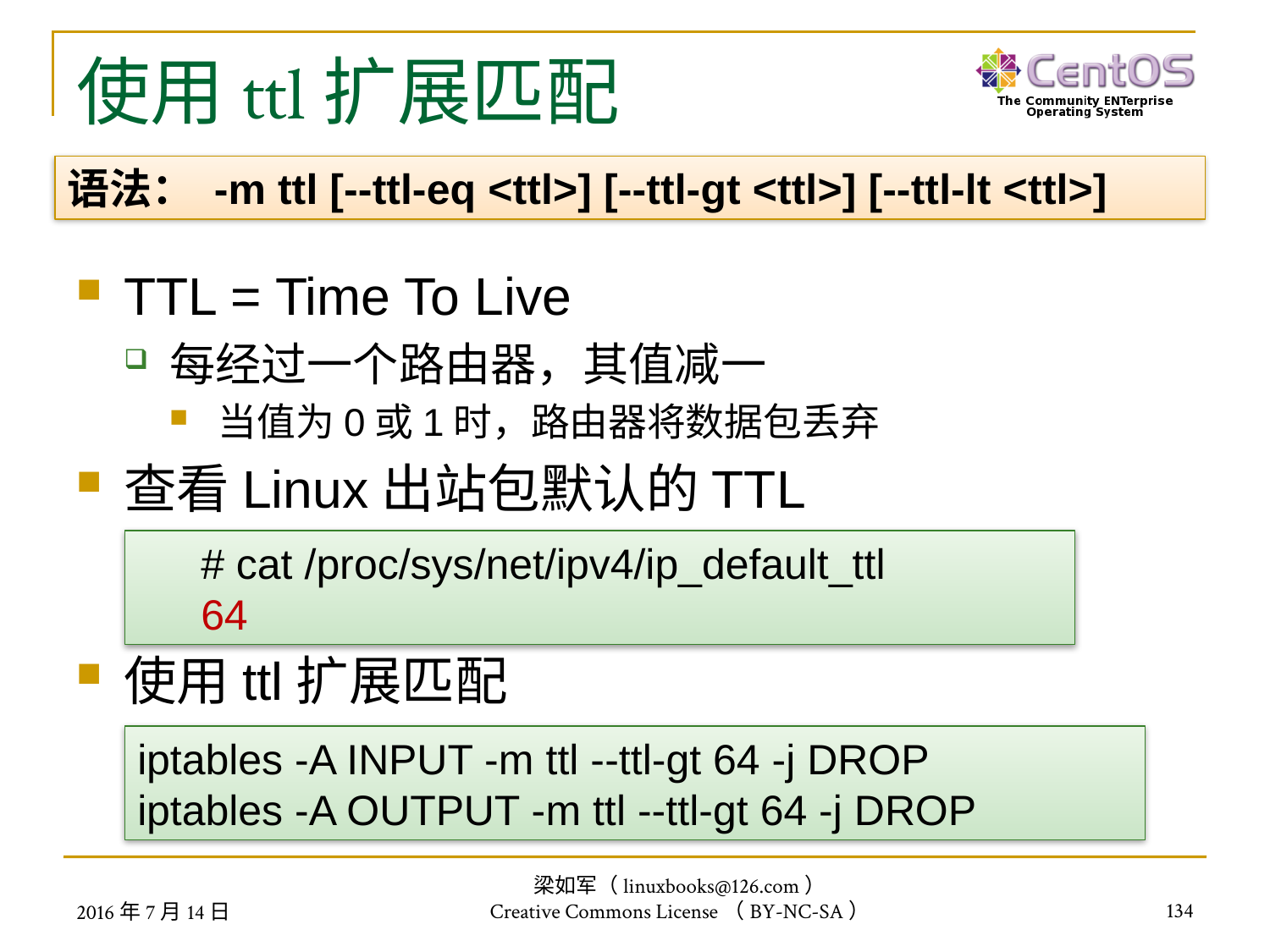

# 使用ttl扩展匹配
语法： -m ttl [--ttl-eq <ttl>] [--ttl-gt <ttl>] [--ttl-lt <ttl>]
TTL = Time To Live
每经过一个路由器，其值减一
当值为0或1时，路由器将数据包丢弃
查看Linux出站包默认的TTL

使用ttl扩展匹配
# cat /proc/sys/net/ipv4/ip_default_ttl
64
iptables -A INPUT -m ttl --ttl-gt 64 -j DROP
iptables -A OUTPUT -m ttl --ttl-gt 64 -j DROP
梁如军（linuxbooks@126.com）
Creative Commons License（BY-NC-SA）
2016年7月14日
134